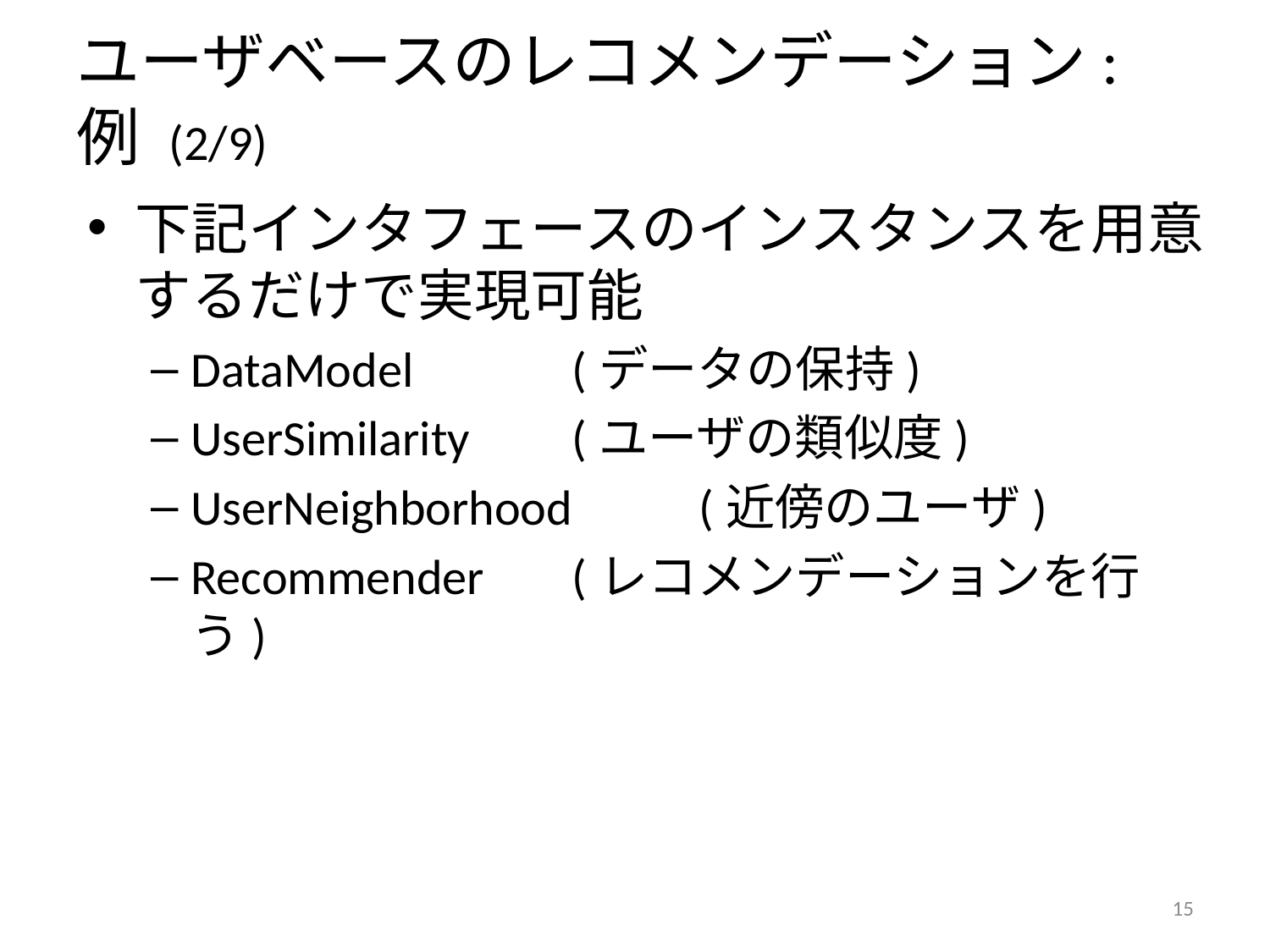

# ユーザベースのレコメンデーション:例 (2/9)
下記インタフェースのインスタンスを用意するだけで実現可能
DataModel		(データの保持)
UserSimilarity	(ユーザの類似度)
UserNeighborhood	(近傍のユーザ)
Recommender	(レコメンデーションを行う)
15